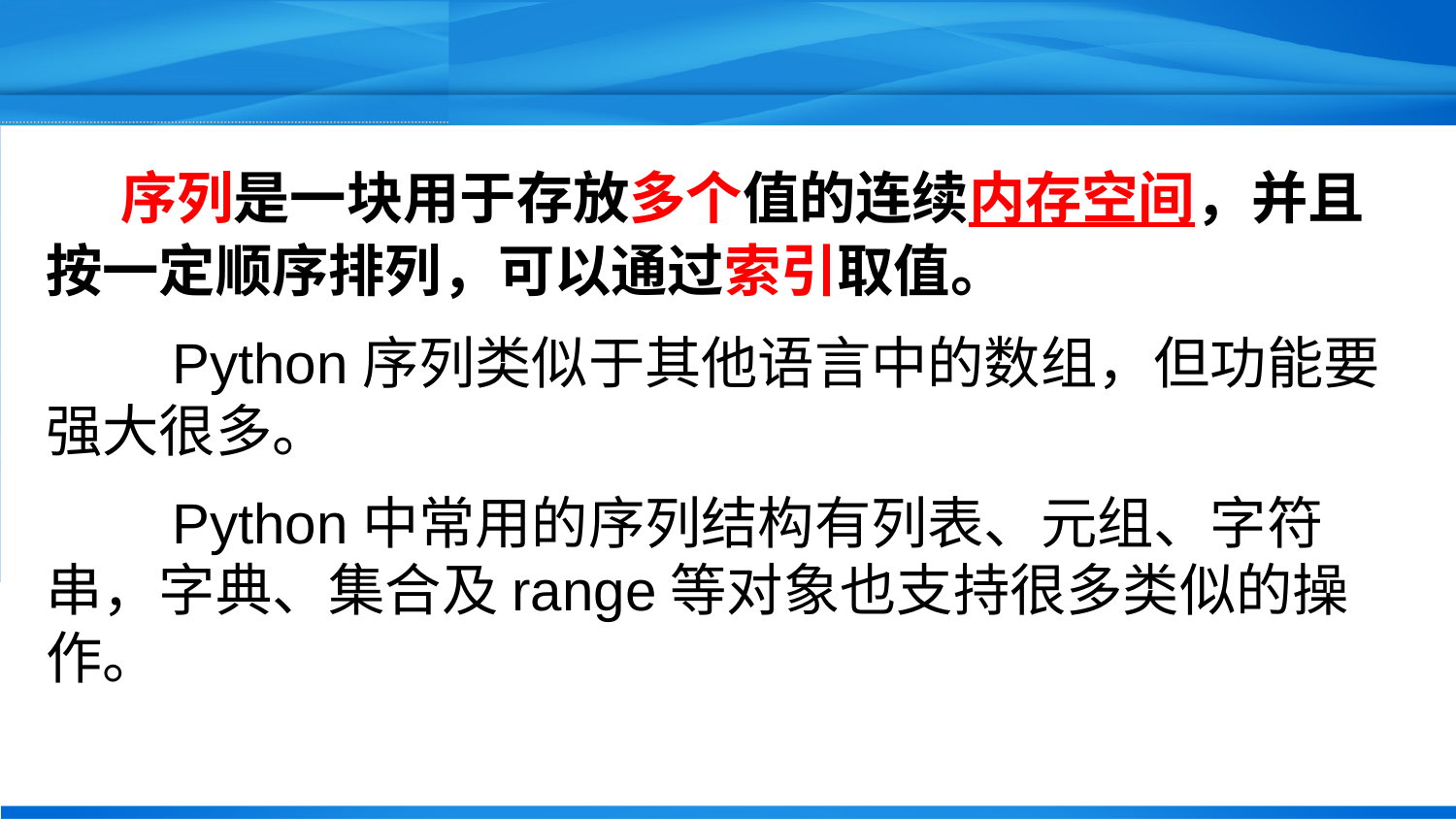

序列是一块用于存放多个值的连续内存空间，并且按一定顺序排列，可以通过索引取值。
        Python序列类似于其他语言中的数组，但功能要强大很多。
        Python中常用的序列结构有列表、元组、字符串，字典、集合及range等对象也支持很多类似的操作。